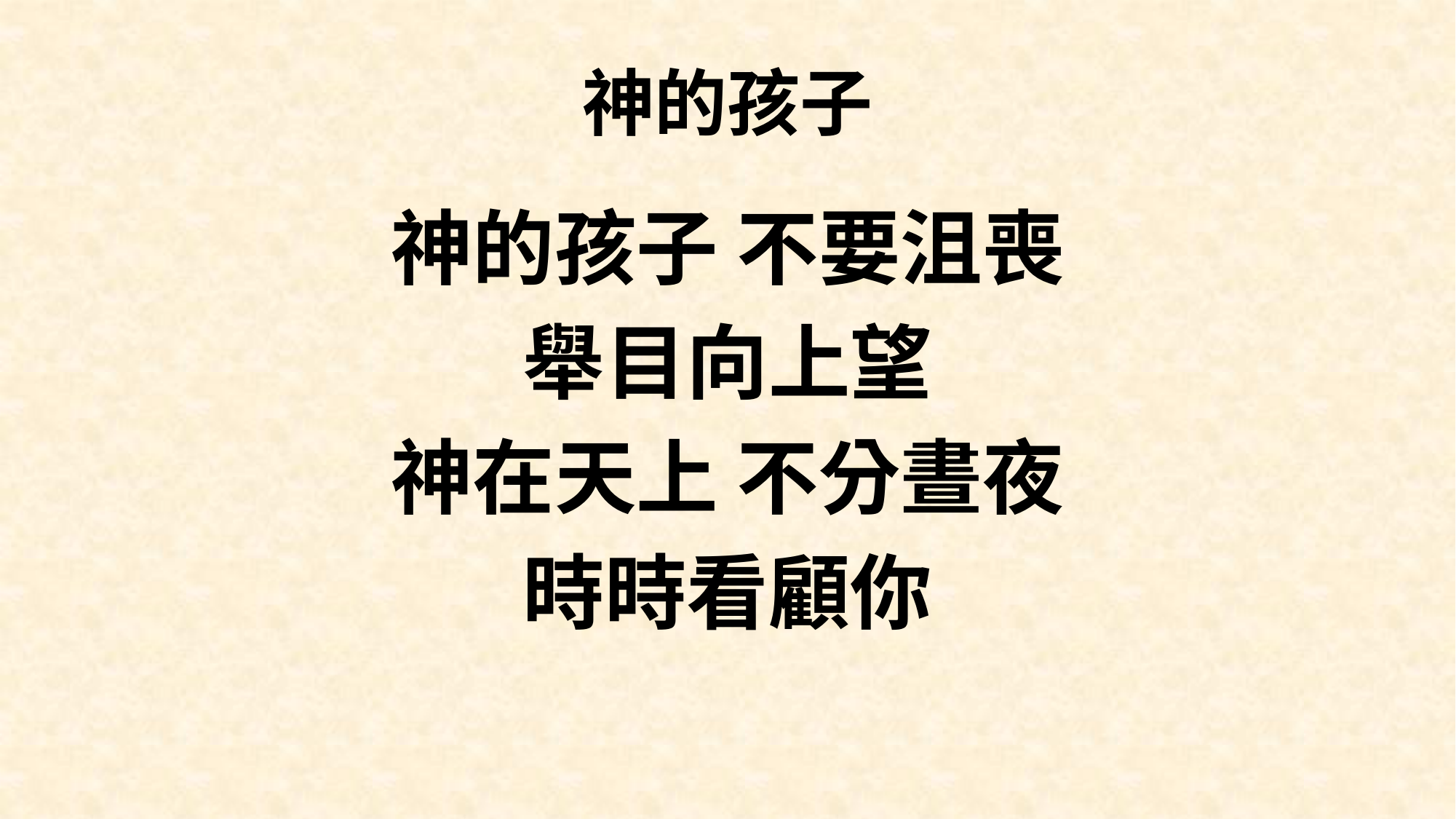

# 神的孩子
神的孩子 不要沮喪
舉目向上望
神在天上 不分晝夜
時時看顧你